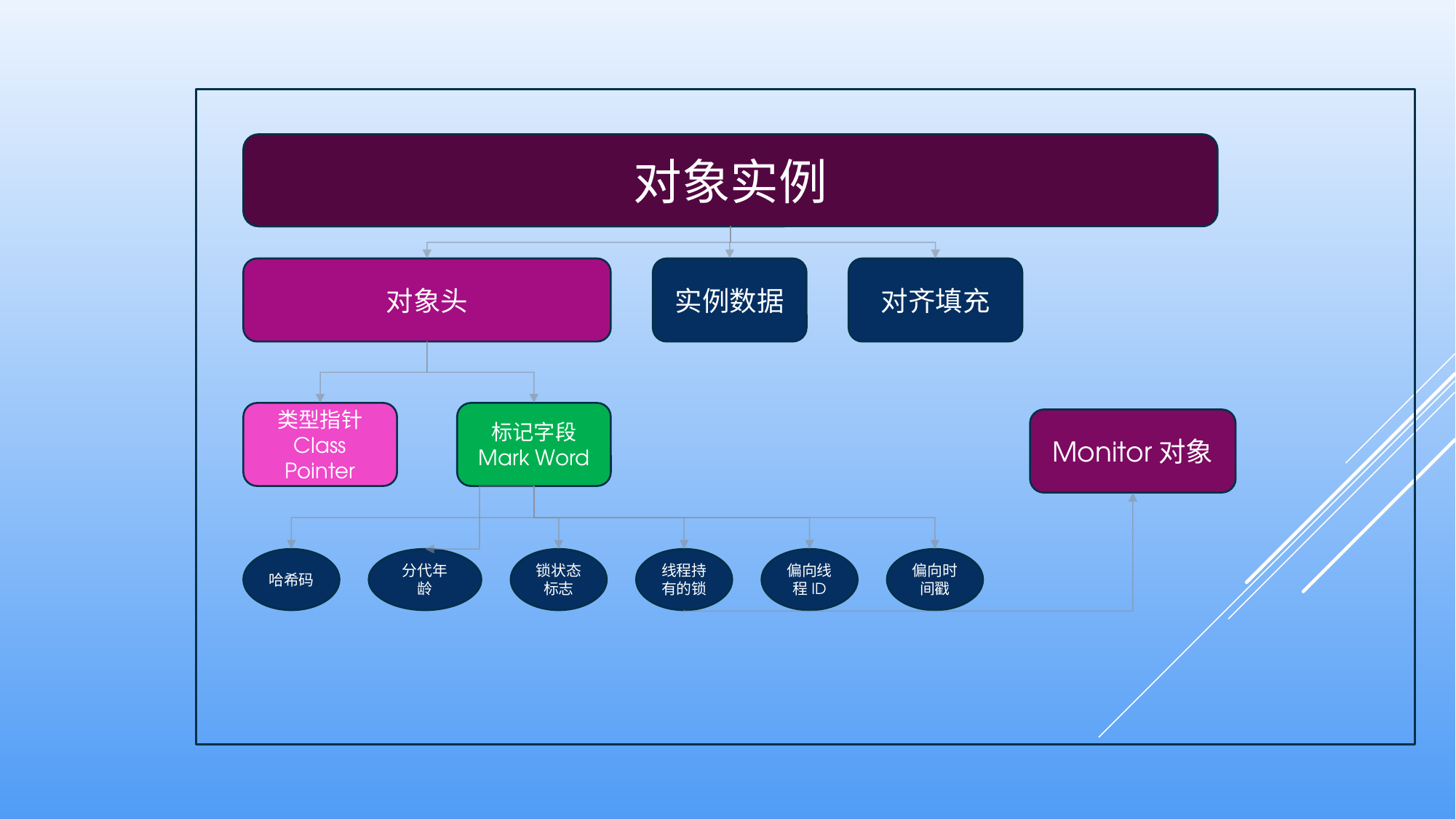

对象实例
对象头
实例数据
对齐填充
类型指针
Class Pointer
标记字段
Mark Word
Monitor对象
哈希码
分代年龄
锁状态标志
线程持有的锁
偏向线程ID
偏向时间戳